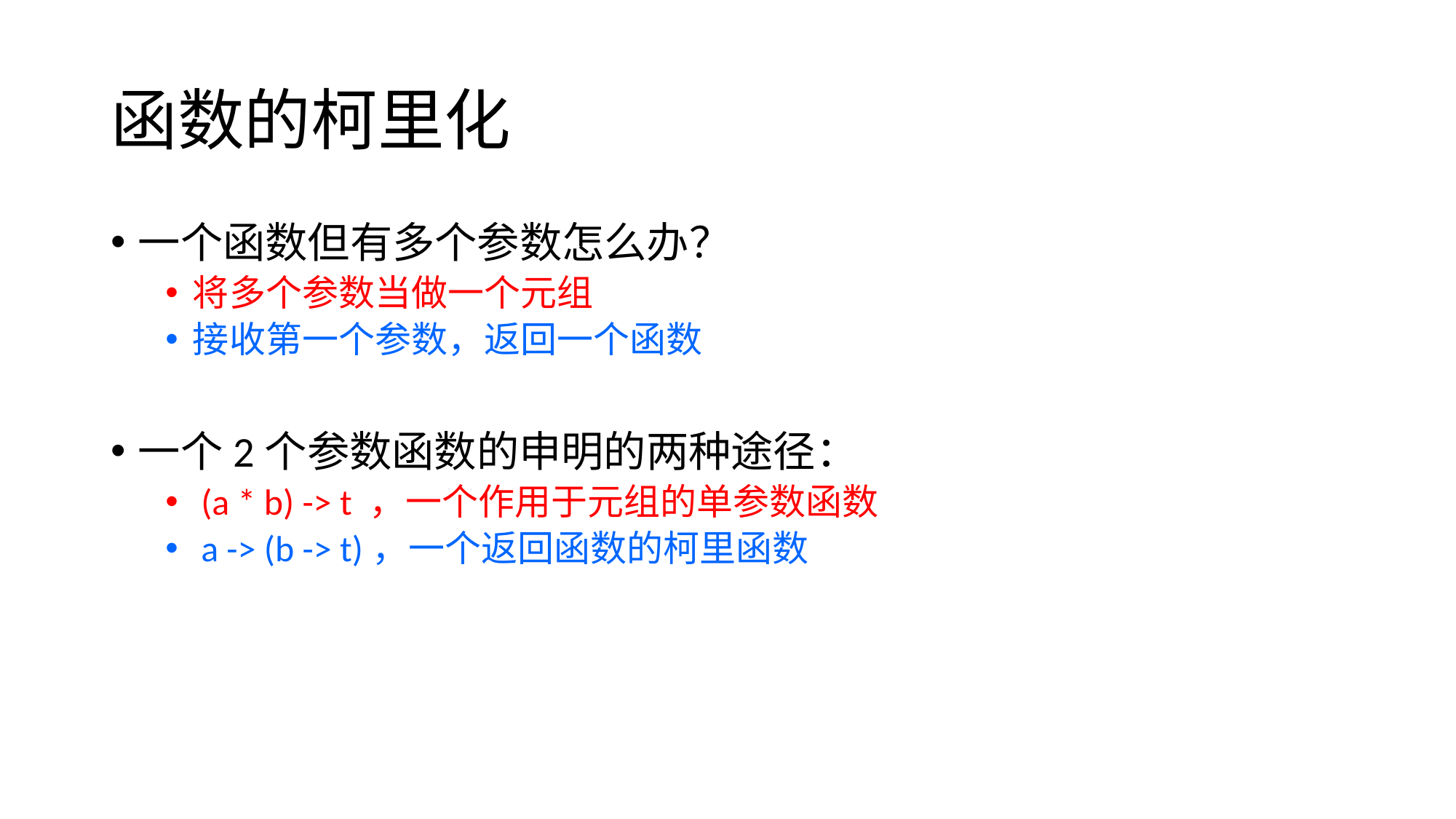

# 函数的柯里化

一个函数但有多个参数怎么办？
将多个参数当做一个元组
接收第一个参数，返回一个函数

一个2个参数函数的申明的两种途径：
 (a * b) -> t ，一个作用于元组的单参数函数
 a -> (b -> t)，一个返回函数的柯里函数